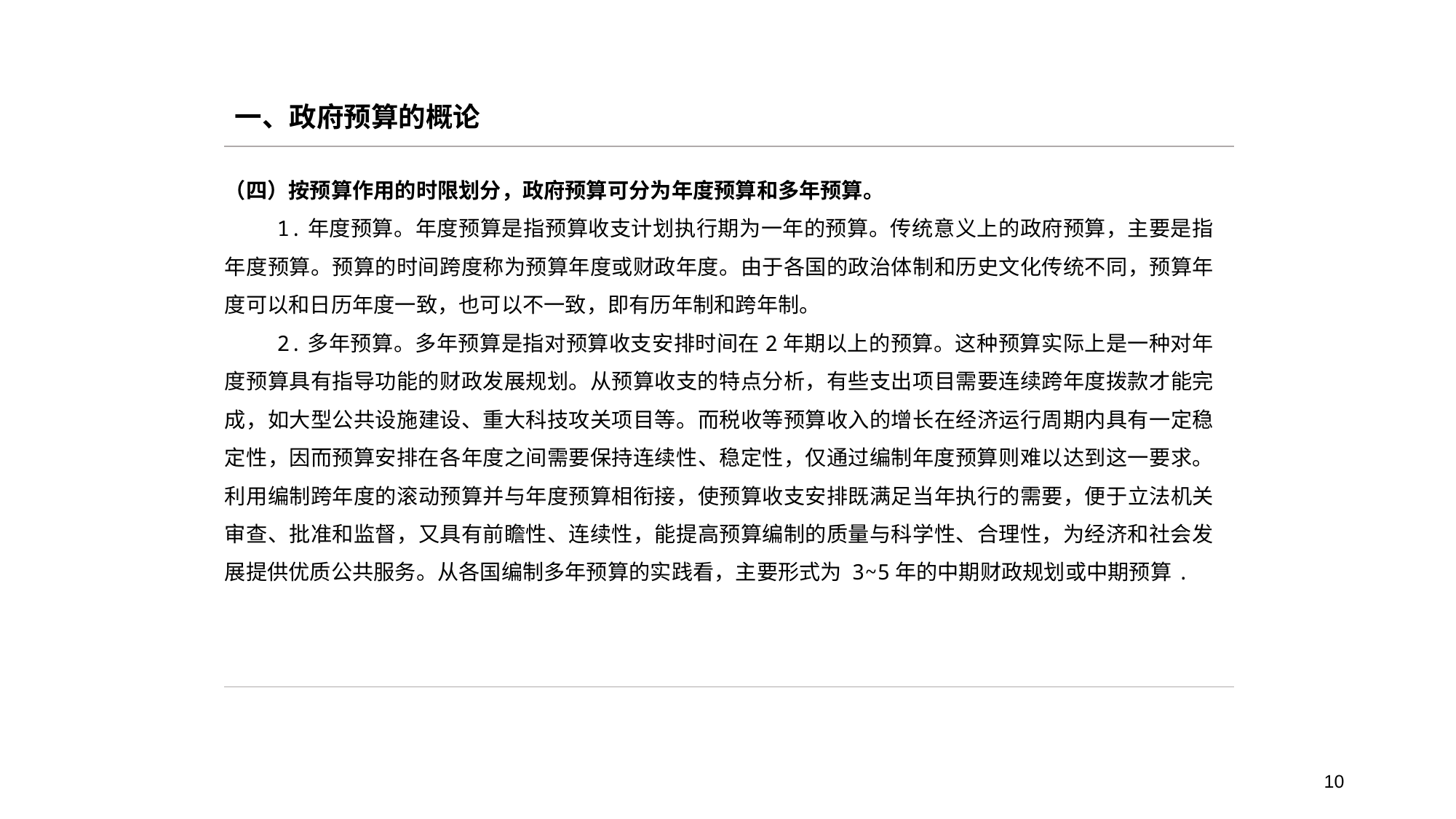

一、政府预算的概论
（四）按预算作用的时限划分，政府预算可分为年度预算和多年预算。
    1.年度预算。年度预算是指预算收支计划执行期为一年的预算。传统意义上的政府预算，主要是指年度预算。预算的时间跨度称为预算年度或财政年度。由于各国的政治体制和历史文化传统不同，预算年度可以和日历年度一致，也可以不一致，即有历年制和跨年制。
    2.多年预算。多年预算是指对预算收支安排时间在2年期以上的预算。这种预算实际上是一种对年度预算具有指导功能的财政发展规划。从预算收支的特点分析，有些支出项目需要连续跨年度拨款才能完成，如大型公共设施建设、重大科技攻关项目等。而税收等预算收入的增长在经济运行周期内具有一定稳定性，因而预算安排在各年度之间需要保持连续性、稳定性，仅通过编制年度预算则难以达到这一要求。利用编制跨年度的滚动预算并与年度预算相衔接，使预算收支安排既满足当年执行的需要，便于立法机关审查、批准和监督，又具有前瞻性、连续性，能提高预算编制的质量与科学性、合理性，为经济和社会发展提供优质公共服务。从各国编制多年预算的实践看，主要形式为 3~5年的中期财政规划或中期预算.

10